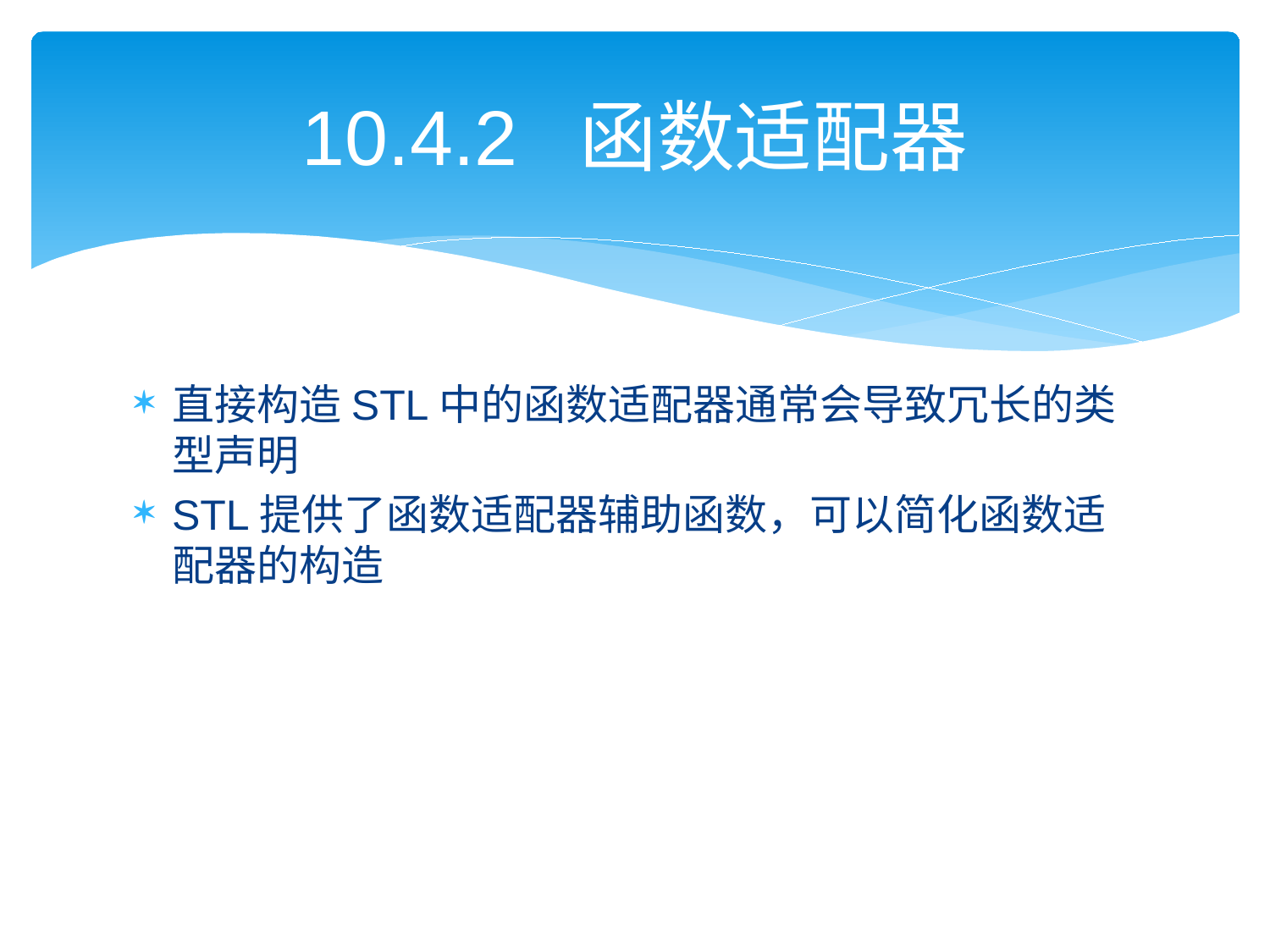

# 10.4.2  函数适配器
直接构造STL中的函数适配器通常会导致冗长的类型声明
STL提供了函数适配器辅助函数，可以简化函数适配器的构造